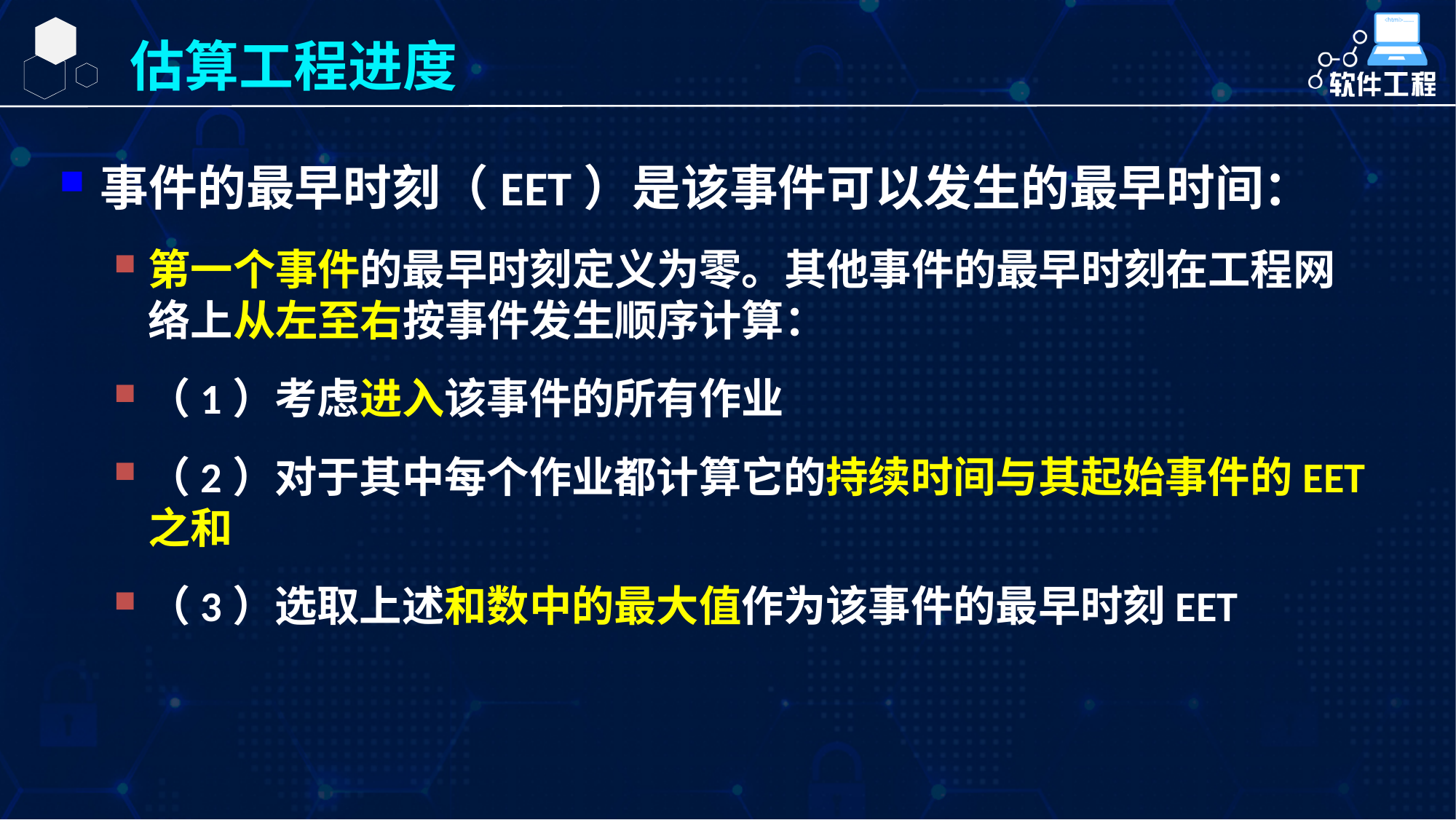

估算工程进度
事件的最早时刻（EET）是该事件可以发生的最早时间：
第一个事件的最早时刻定义为零。其他事件的最早时刻在工程网络上从左至右按事件发生顺序计算：
（1）考虑进入该事件的所有作业
（2）对于其中每个作业都计算它的持续时间与其起始事件的EET之和
（3）选取上述和数中的最大值作为该事件的最早时刻EET